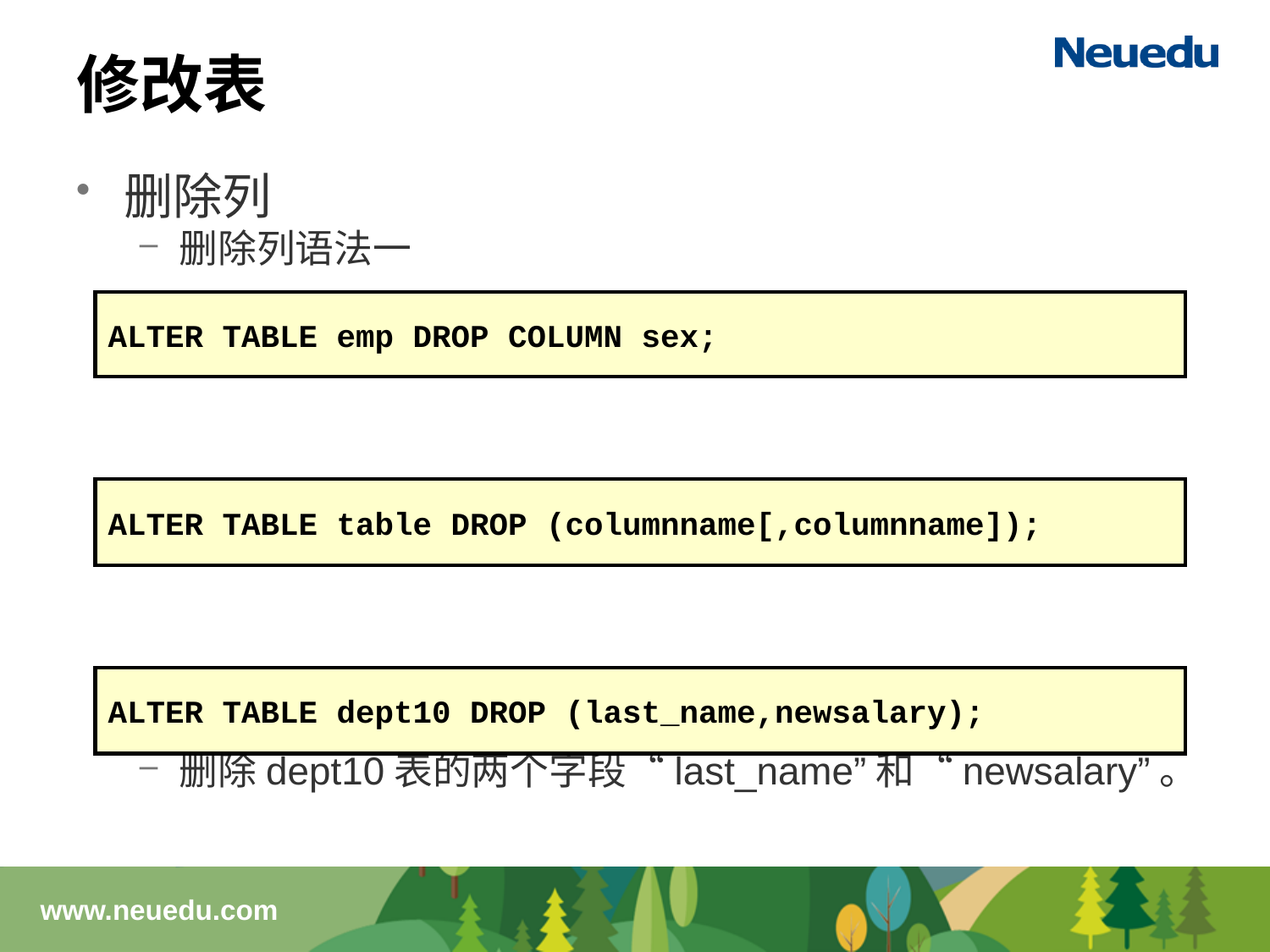

# 修改表
删除列
删除列语法一

删除列语法二

删除dept10表的两个字段“last_name”和“newsalary”。

ALTER TABLE emp DROP COLUMN sex;
ALTER TABLE table DROP (columnname[,columnname]);
ALTER TABLE dept10 DROP (last_name,newsalary);